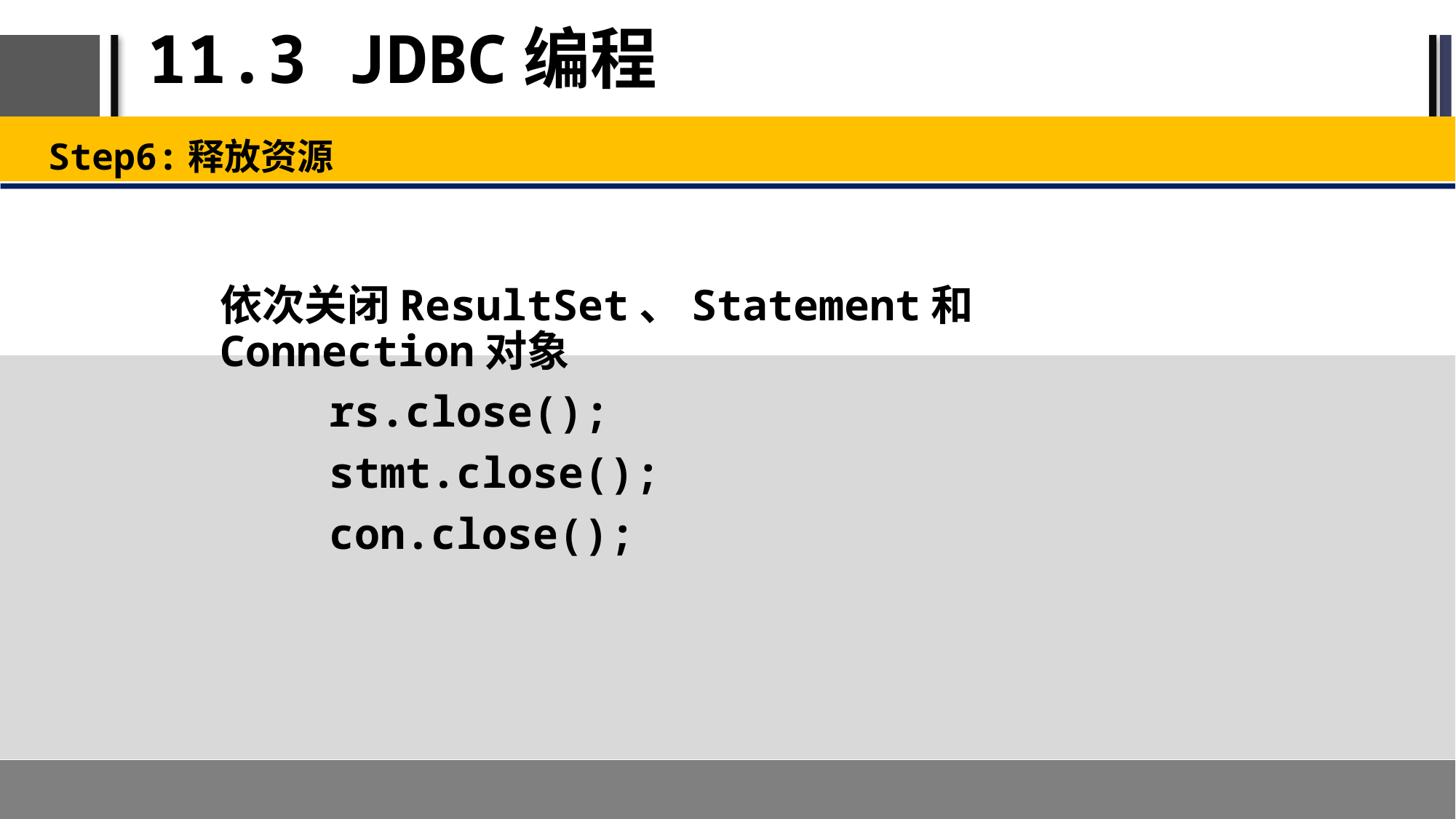

# 11.3 JDBC编程

Step6:释放资源

依次关闭ResultSet、Statement和Connection对象
	rs.close();
	stmt.close();
	con.close();